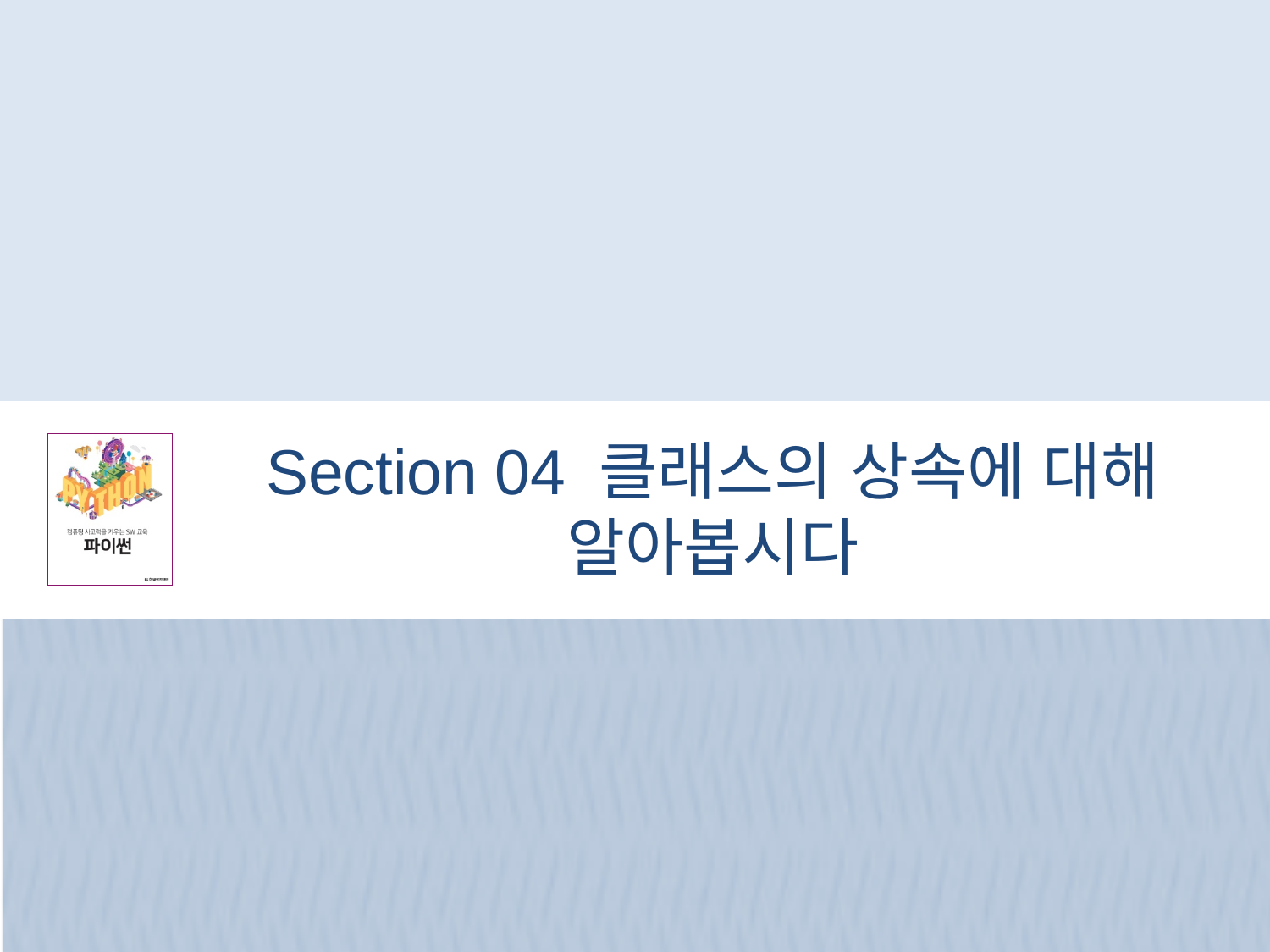

# Section 04 클래스의 상속에 대해 알아봅시다